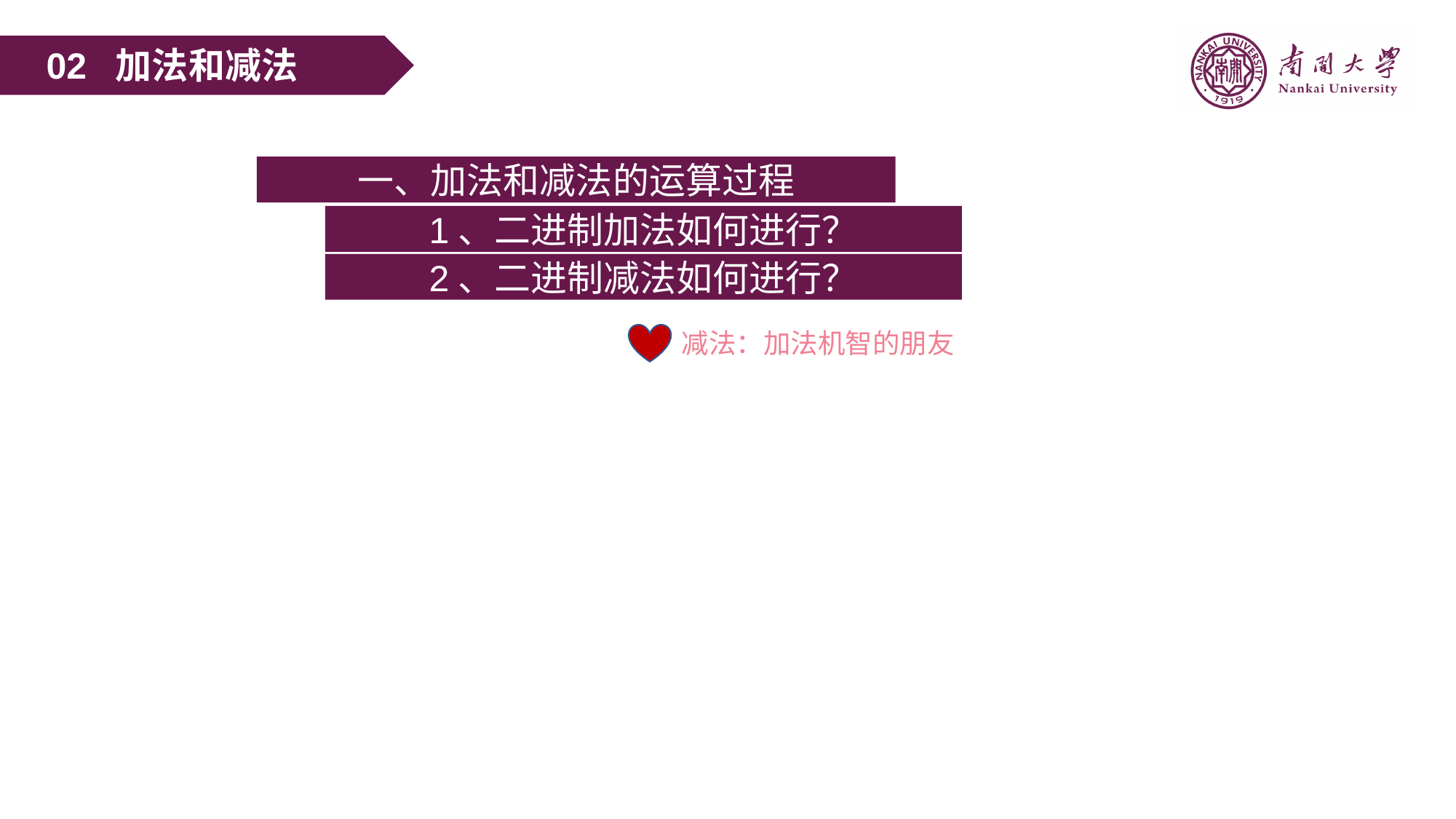

02  加法和减法
一、加法和减法的运算过程
1、二进制加法如何进行？
2、二进制减法如何进行？
减法：加法机智的朋友